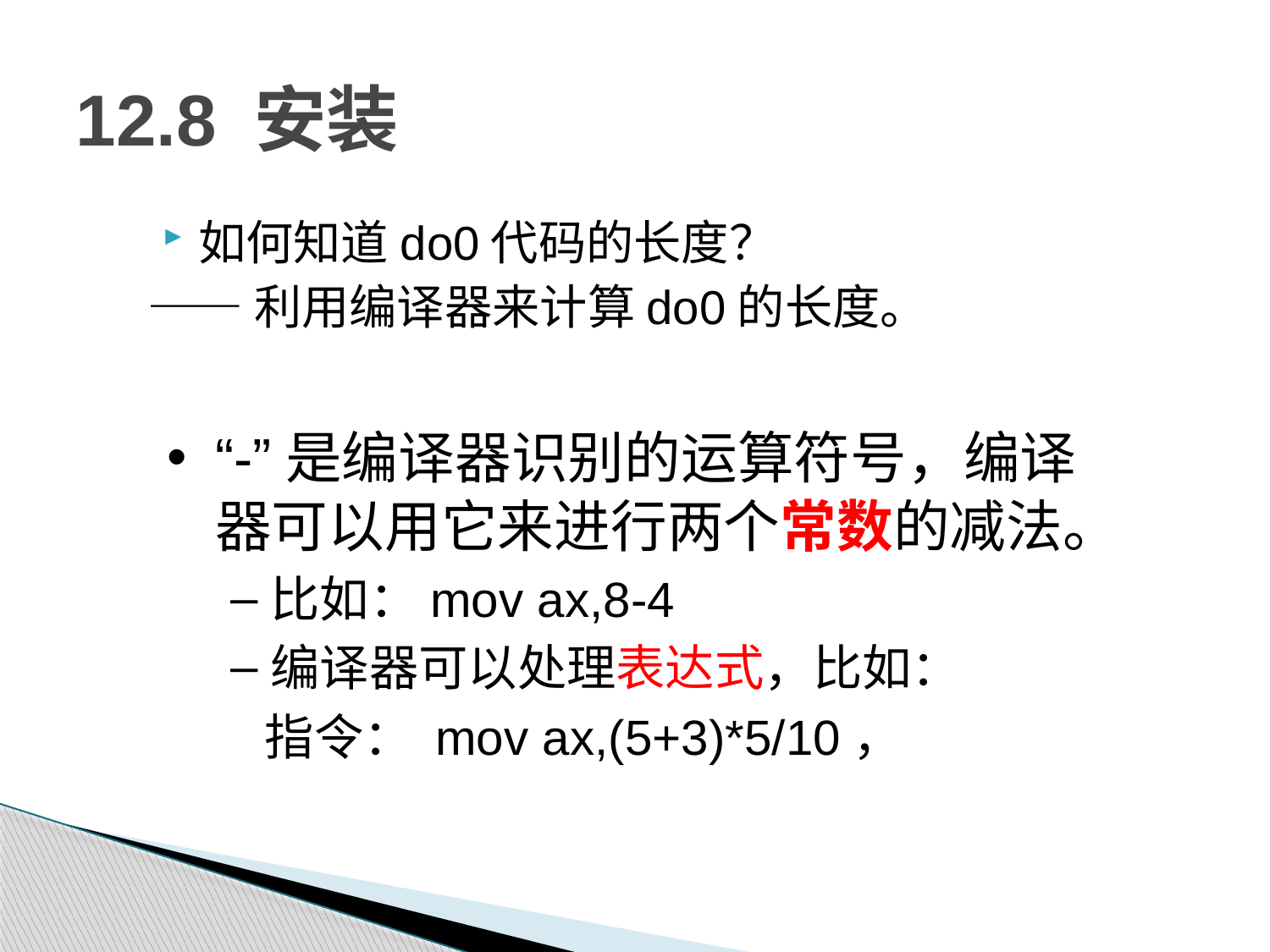

# 12.8 安装
如何知道do0代码的长度？
——利用编译器来计算do0的长度。

“-”是编译器识别的运算符号，编译器可以用它来进行两个常数的减法。
比如：mov ax,8-4
编译器可以处理表达式，比如：
  指令： mov ax,(5+3)*5/10，